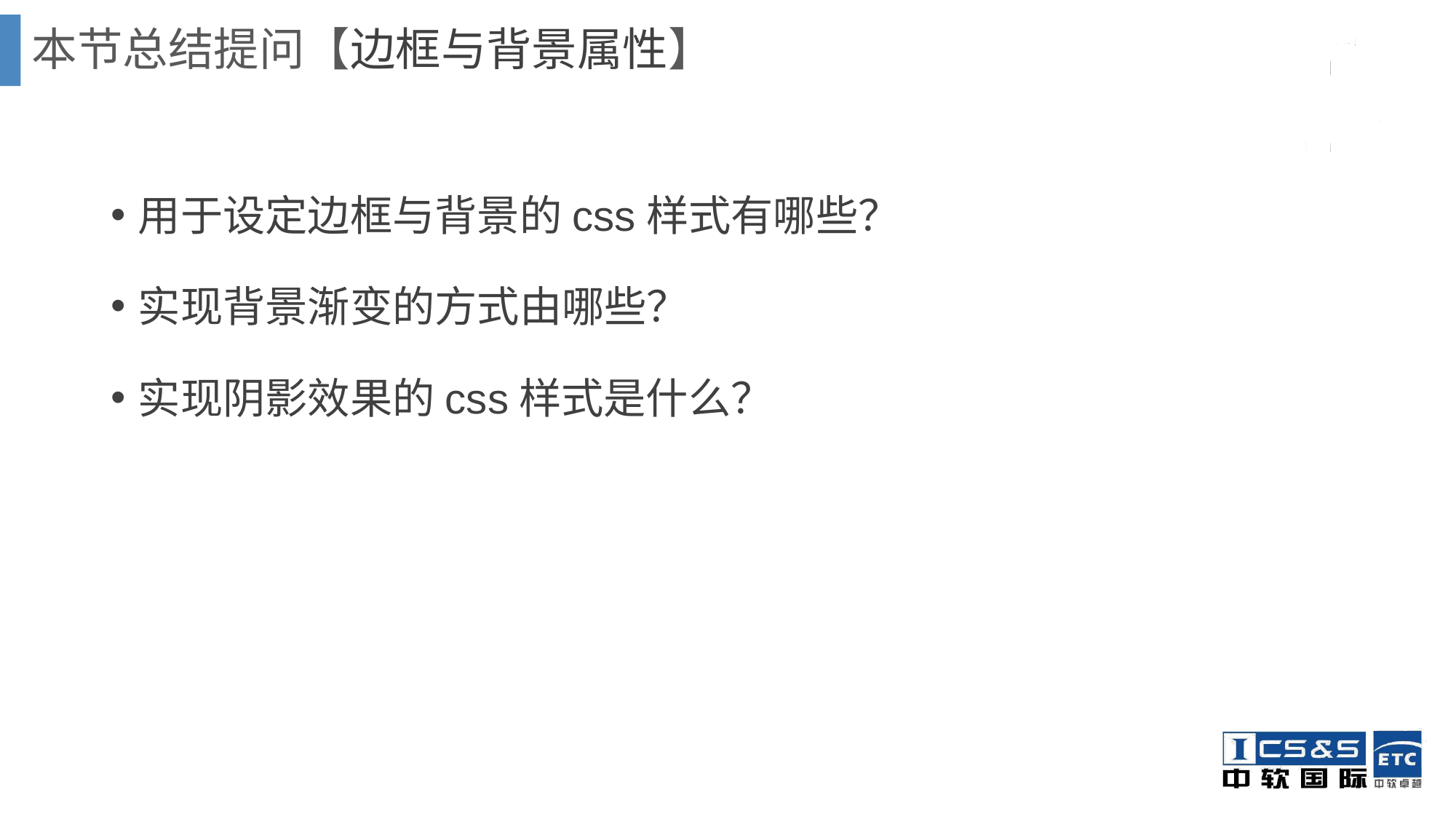

# 本节总结提问【边框与背景属性】
用于设定边框与背景的css样式有哪些？
实现背景渐变的方式由哪些？
实现阴影效果的css样式是什么？